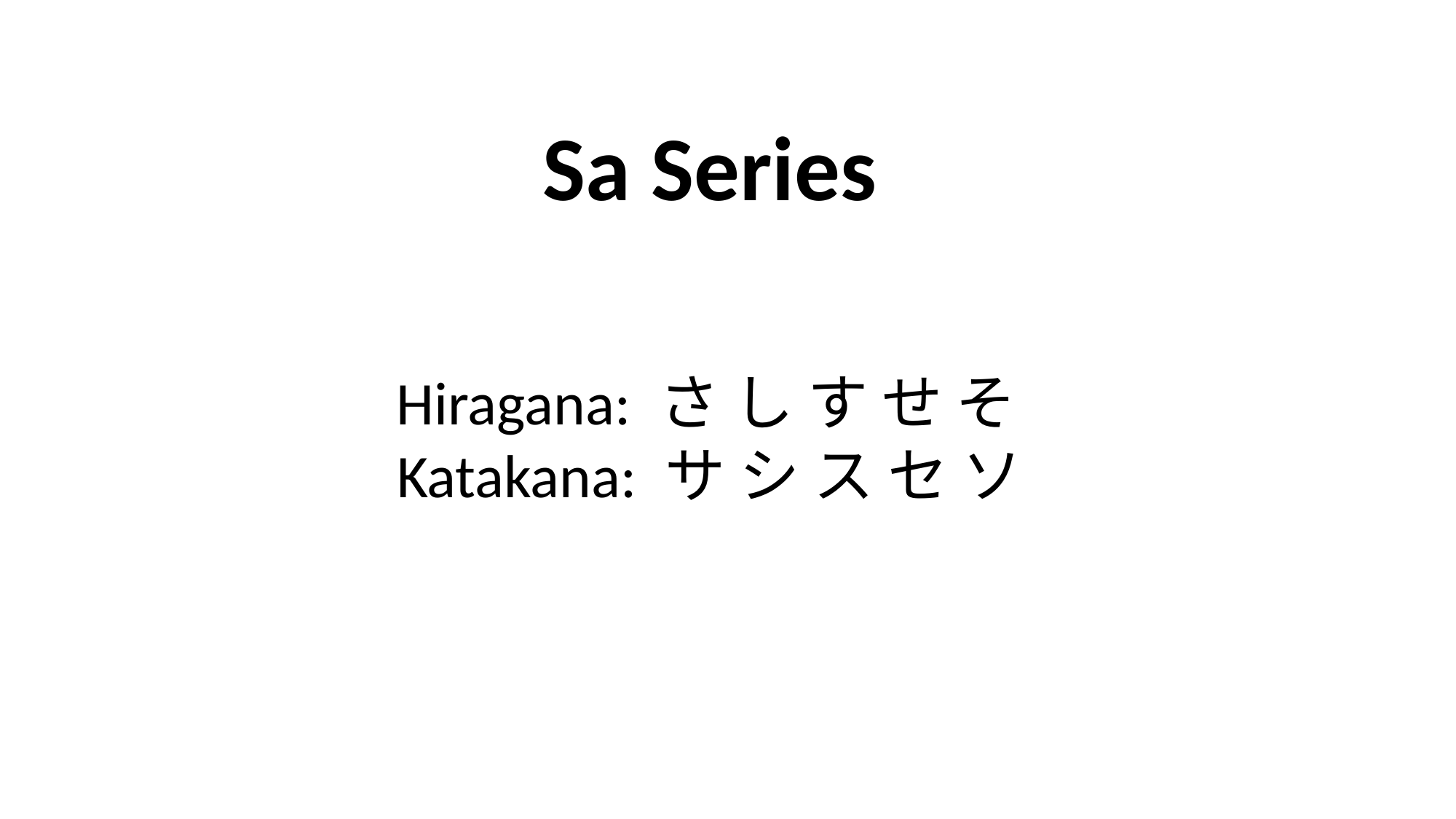

Sa Series
Hiragana: さ し す せ そ
Katakana: サ シ ス セ ソ